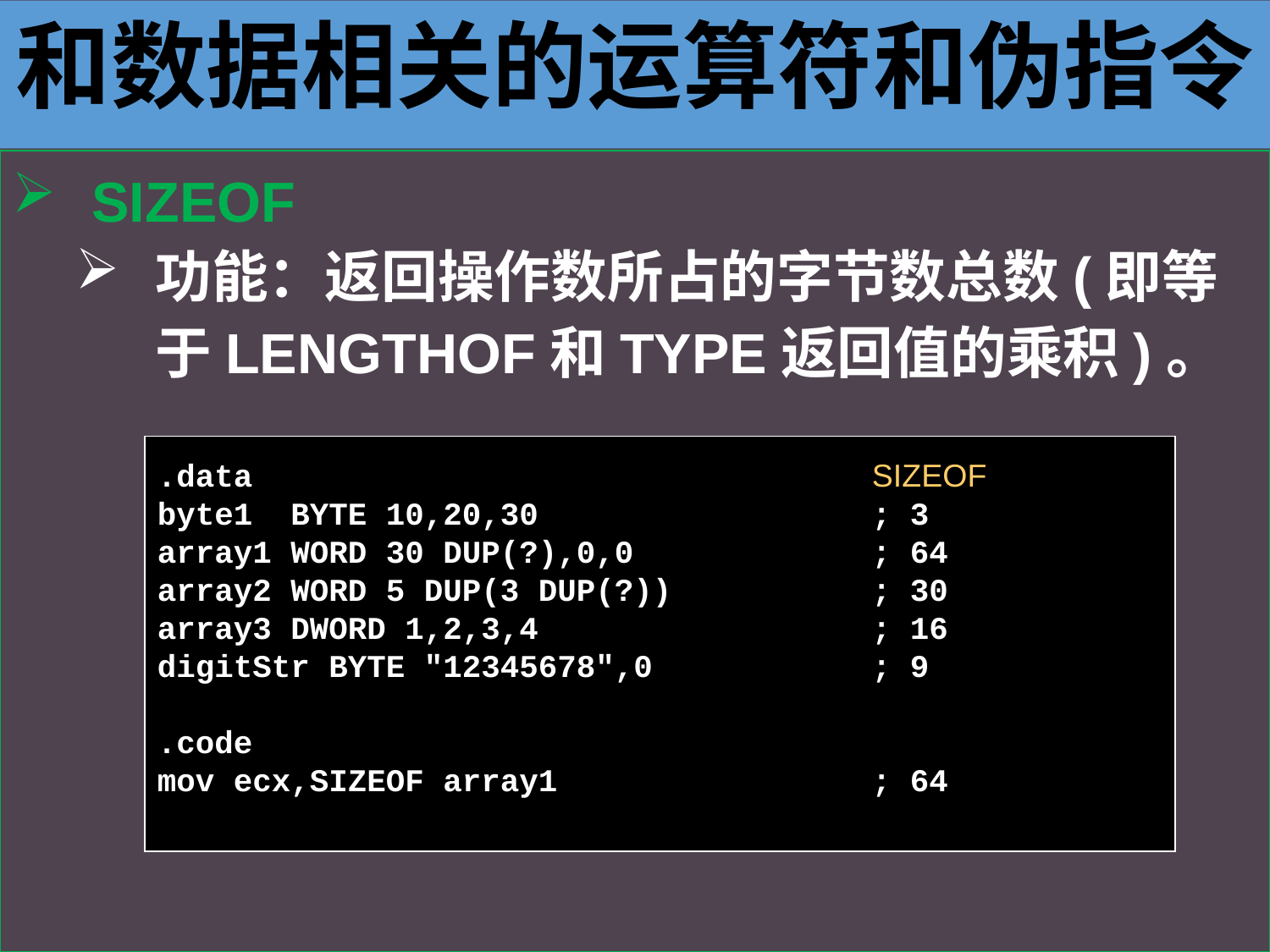

和数据相关的运算符和伪指令
SIZEOF
功能：返回操作数所占的字节数总数(即等于LENGTHOF和TYPE返回值的乘积)。

.data	SIZEOF
byte1  BYTE 10,20,30	; 3
array1 WORD 30 DUP(?),0,0	; 64
array2 WORD 5 DUP(3 DUP(?))	; 30
array3 DWORD 1,2,3,4	; 16
digitStr BYTE "12345678",0	; 9

.code
mov ecx,SIZEOF array1	; 64